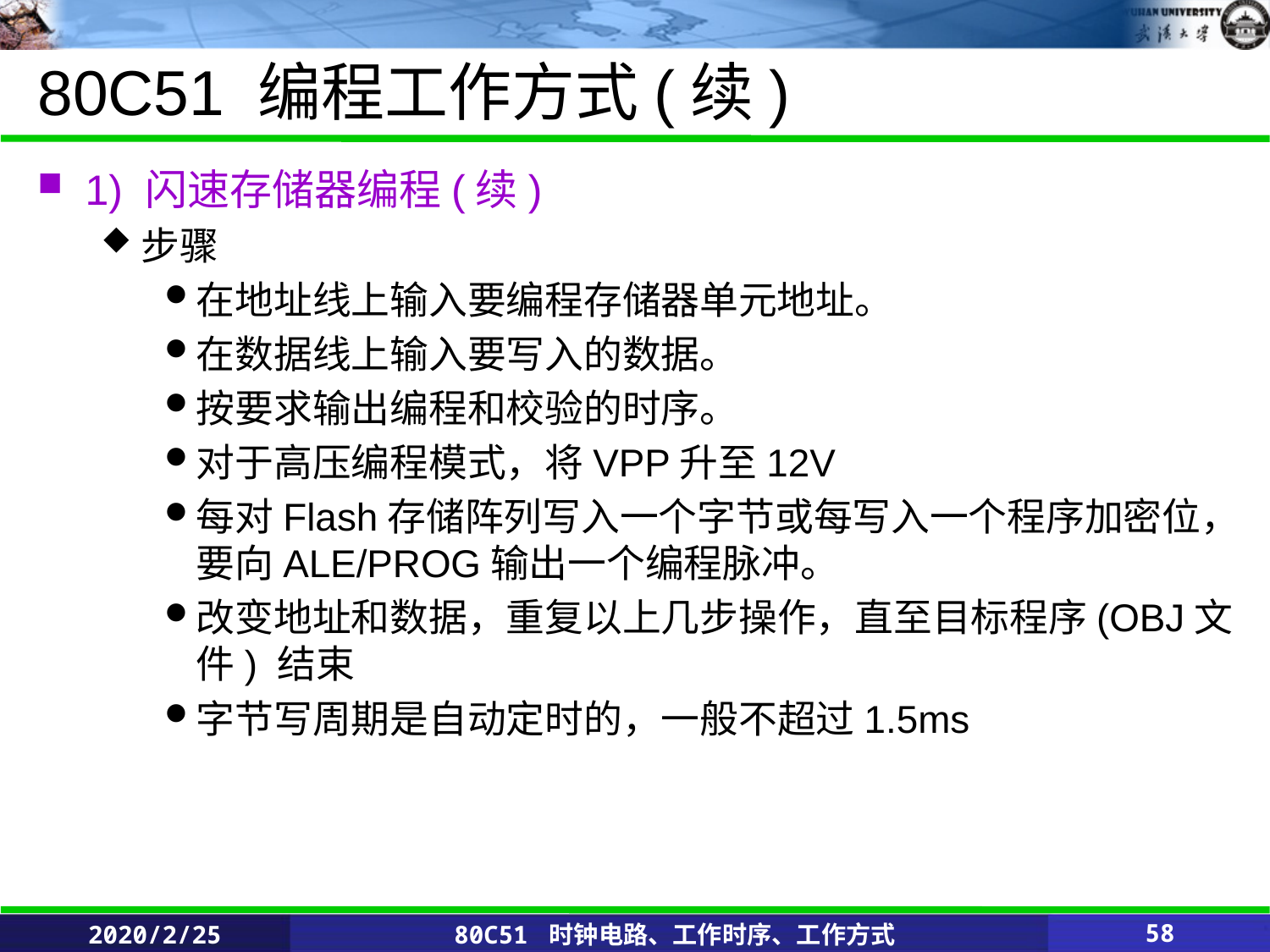

# 80C51 编程工作方式(续)
1) 闪速存储器编程(续)
步骤
在地址线上输入要编程存储器单元地址。
在数据线上输入要写入的数据。
按要求输出编程和校验的时序。
对于高压编程模式，将VPP升至12V
每对Flash存储阵列写入一个字节或每写入一个程序加密位，要向ALE/PROG输出一个编程脉冲。
改变地址和数据，重复以上几步操作，直至目标程序(OBJ文件) 结束
字节写周期是自动定时的，一般不超过1.5ms
2020/2/25
80C51 时钟电路、工作时序、工作方式
58